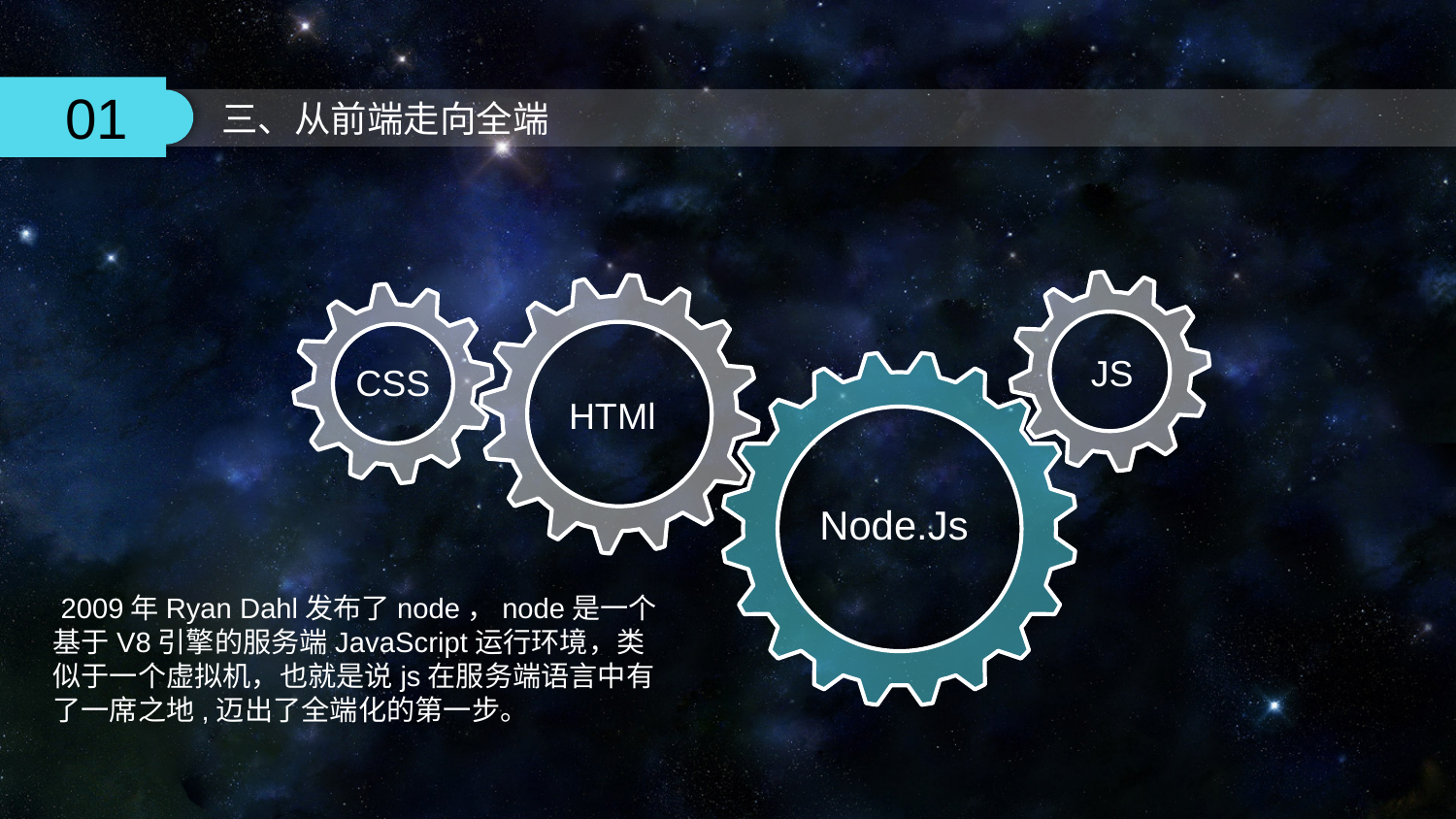

JS
CSS

HTMl
Node.Js
 2009年Ryan Dahl发布了node，node是一个基于V8引擎的服务端JavaScript运行环境，类似于一个虚拟机，也就是说js在服务端语言中有了一席之地,迈出了全端化的第一步。